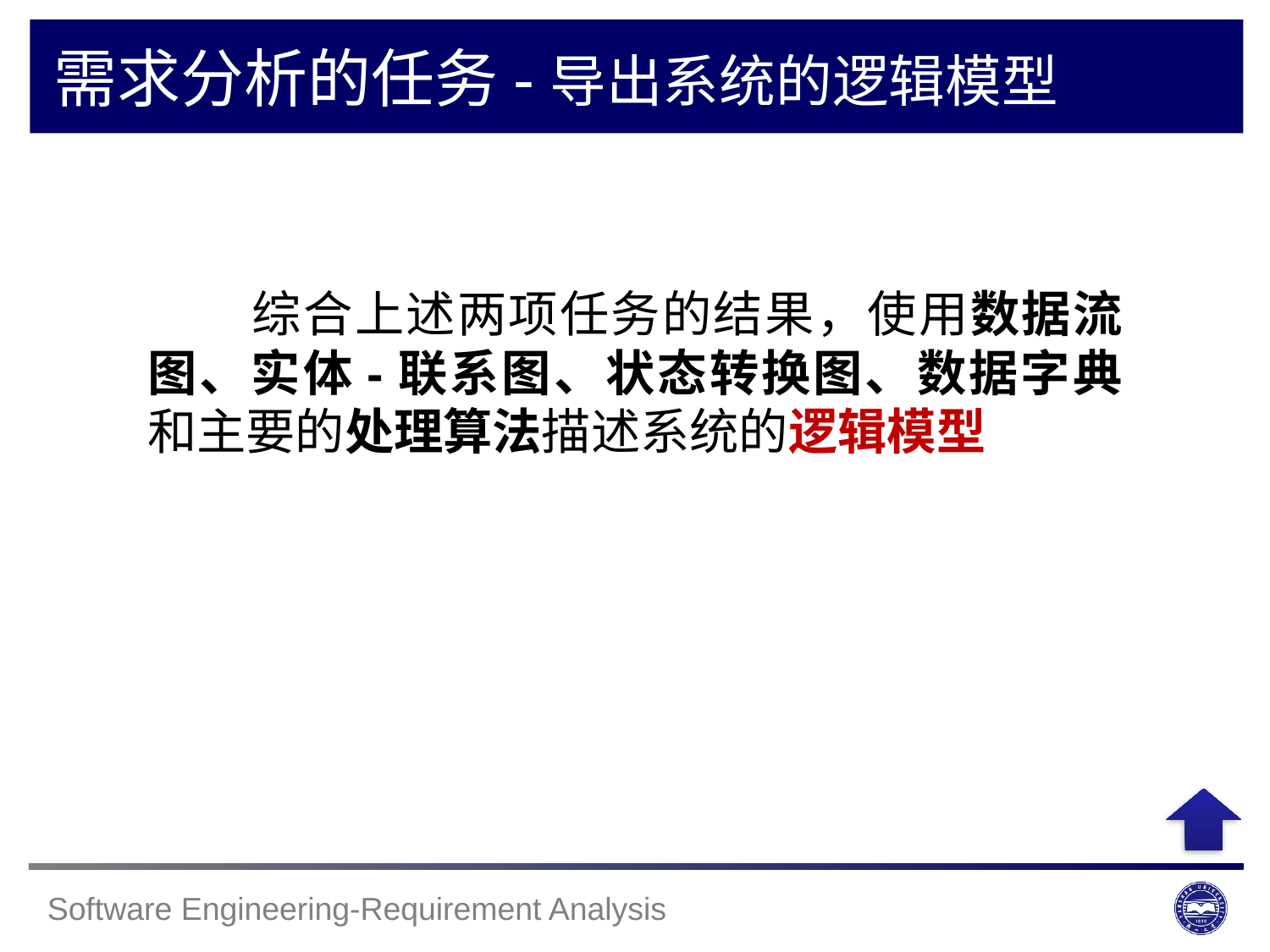

需求分析的任务-导出系统的逻辑模型

       综合上述两项任务的结果，使用数据流图、实体-联系图、状态转换图、数据字典和主要的处理算法描述系统的逻辑模型